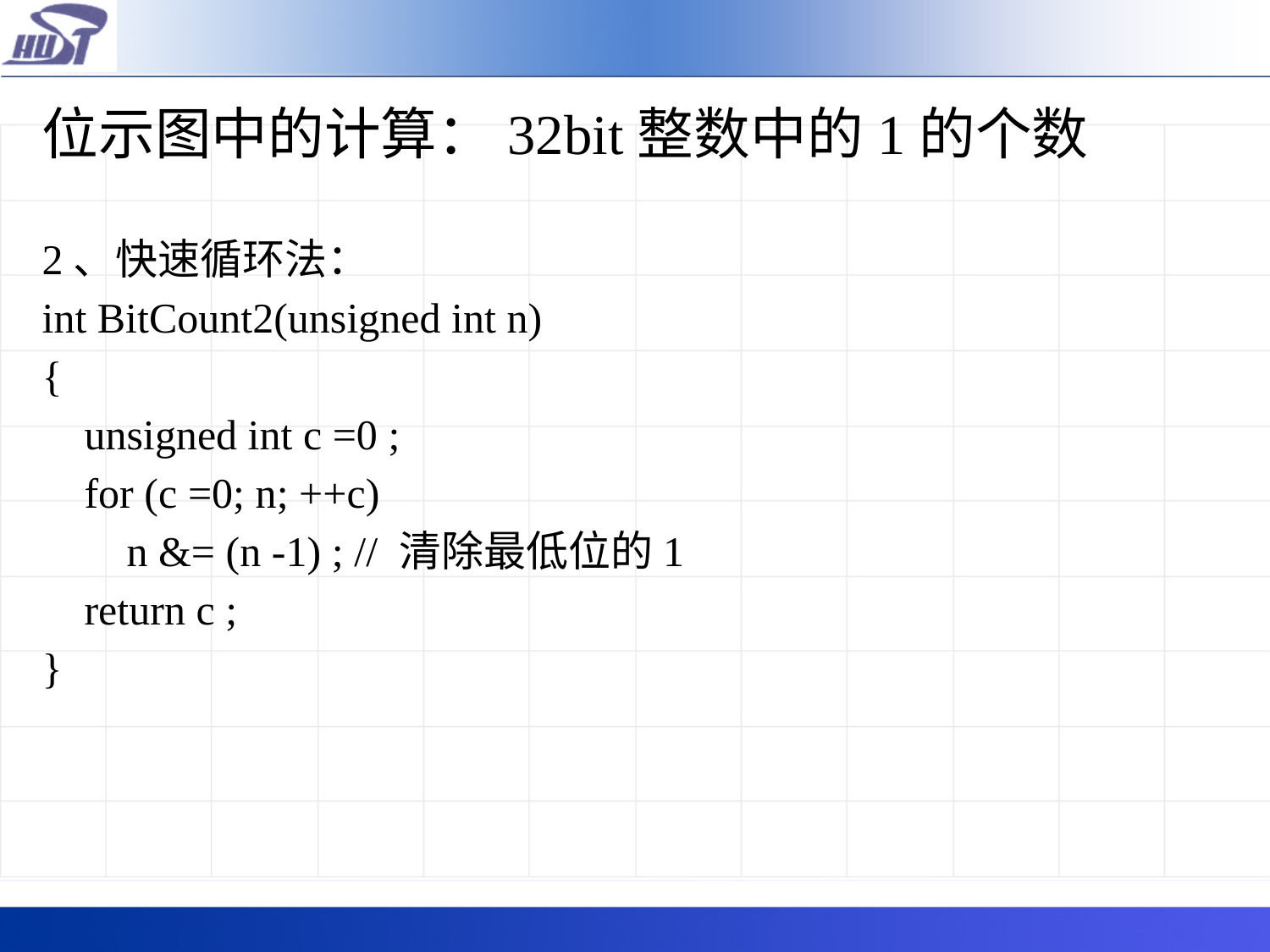

位示图中的计算：32bit整数中的1的个数

2、快速循环法：
int BitCount2(unsigned int n)
{
    unsigned int c =0 ;
    for (c =0; n; ++c)
        n &= (n -1) ; // 清除最低位的1
    return c ;
}